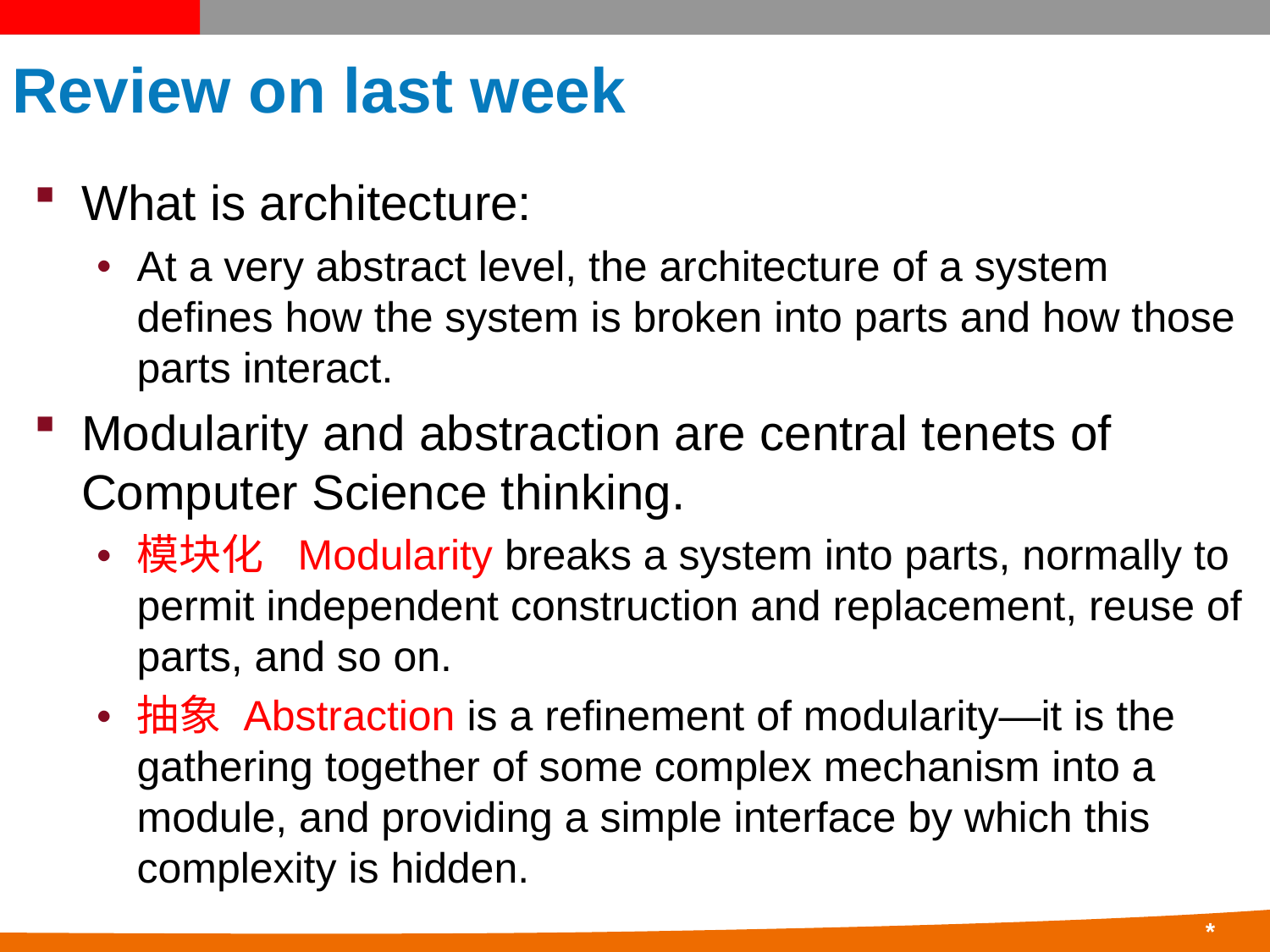

# Review on last week
What is architecture:
At a very abstract level, the architecture of a system defines how the system is broken into parts and how those parts interact.
Modularity and abstraction are central tenets of Computer Science thinking.
模块化  Modularity breaks a system into parts, normally to permit independent construction and replacement, reuse of parts, and so on.
抽象 Abstraction is a refinement of modularity—it is the gathering together of some complex mechanism into a module, and providing a simple interface by which this complexity is hidden.